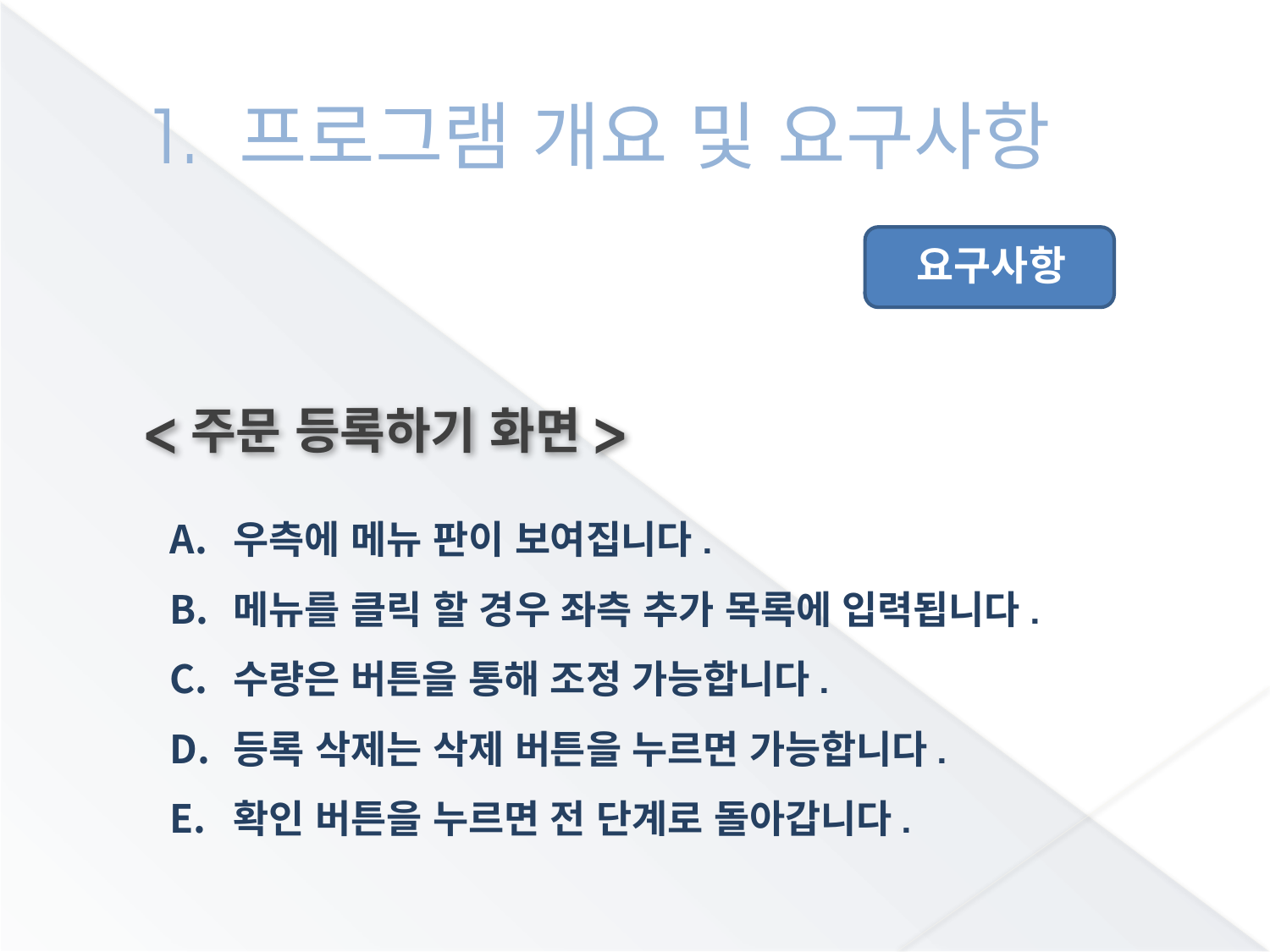

# 1. 프로그램 개요 및 요구사항
요구사항
   <주문 등록하기 화면>
우측에 메뉴 판이 보여집니다.
메뉴를 클릭 할 경우 좌측 추가 목록에 입력됩니다.
수량은 버튼을 통해 조정 가능합니다.
등록 삭제는 삭제 버튼을 누르면 가능합니다.
확인 버튼을 누르면 전 단계로 돌아갑니다.